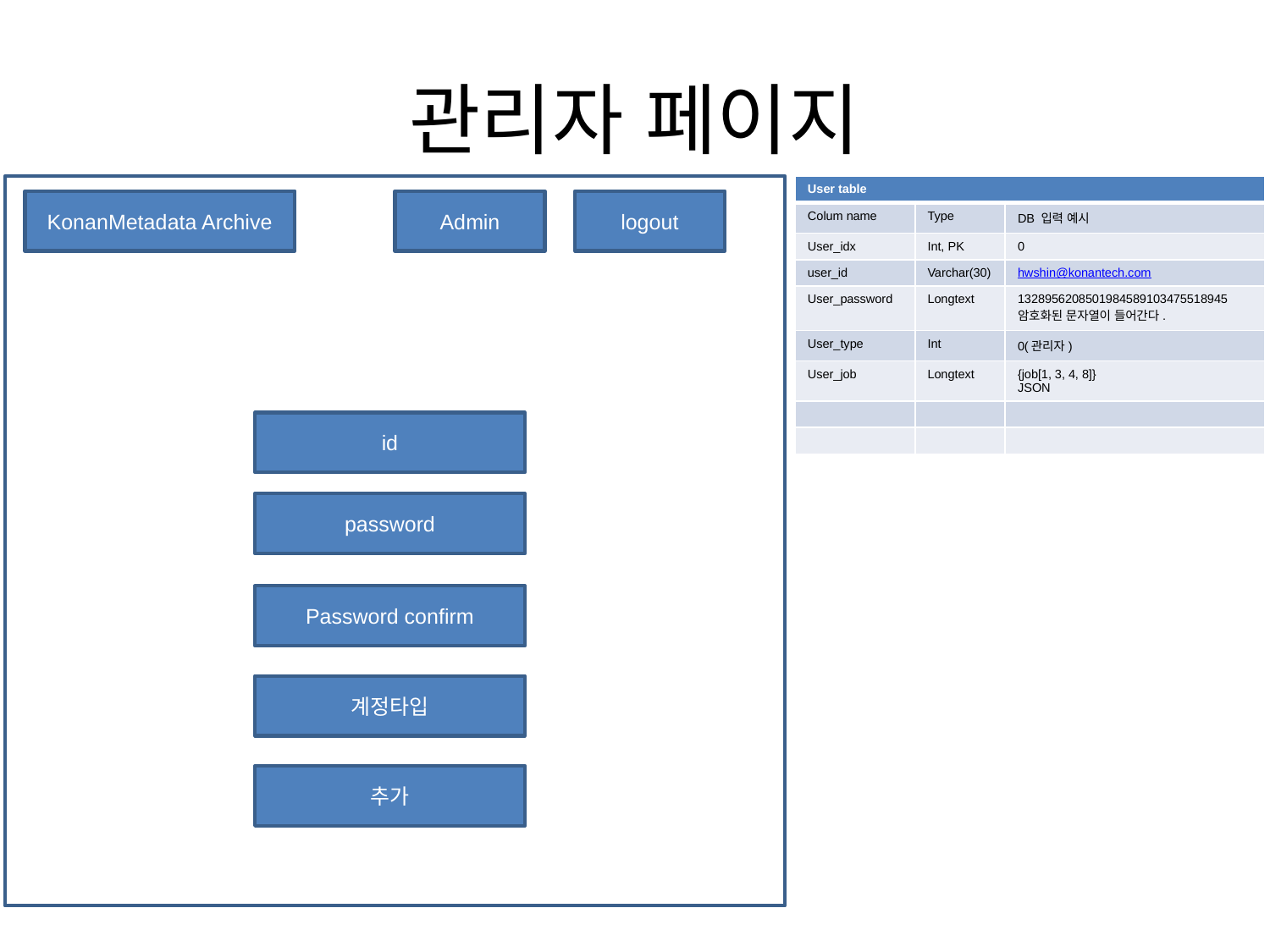

# 관리자 페이지

| User table |  |  |
| --- | --- | --- |
| Colum name | Type | DB 입력 예시 |
| User\_idx | Int, PK | 0 |
| user\_id | Varchar(30) | hwshin@konantech.com |
| User\_password | Longtext | 1328956208501984589103475518945 암호화된 문자열이 들어간다. |
| User\_type | Int | 0(관리자) |
| User\_job | Longtext | {job[1, 3, 4, 8]} JSON |
|  |  |  |
|  |  |  |
KonanMetadata Archive
Admin
logout
id
password
Password confirm
계정타입
추가